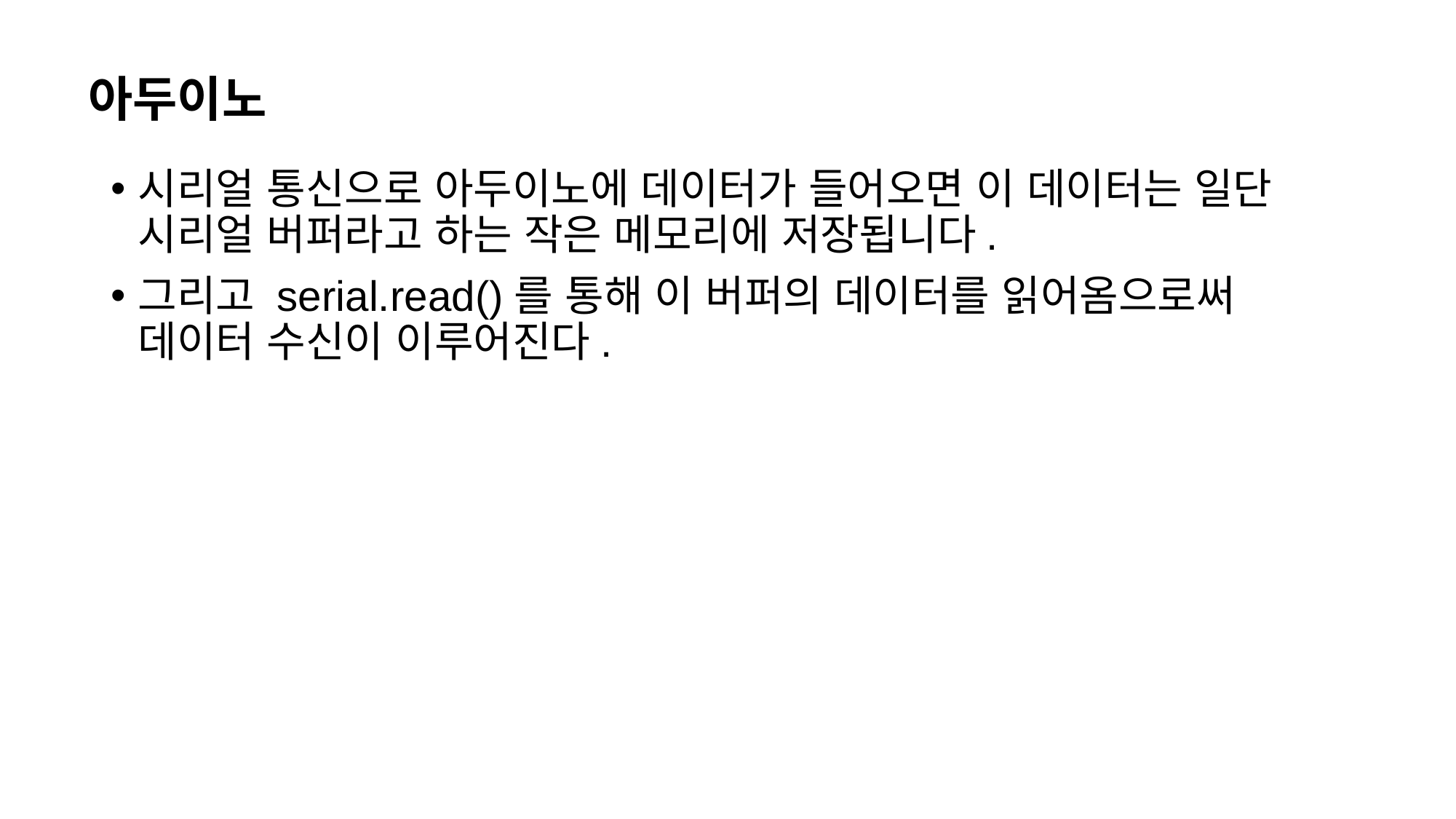

아두이노
시리얼 통신으로 아두이노에 데이터가 들어오면 이 데이터는 일단 시리얼 버퍼라고 하는 작은 메모리에 저장됩니다.
그리고 serial.read()를 통해 이 버퍼의 데이터를 읽어옴으로써 데이터 수신이 이루어진다.